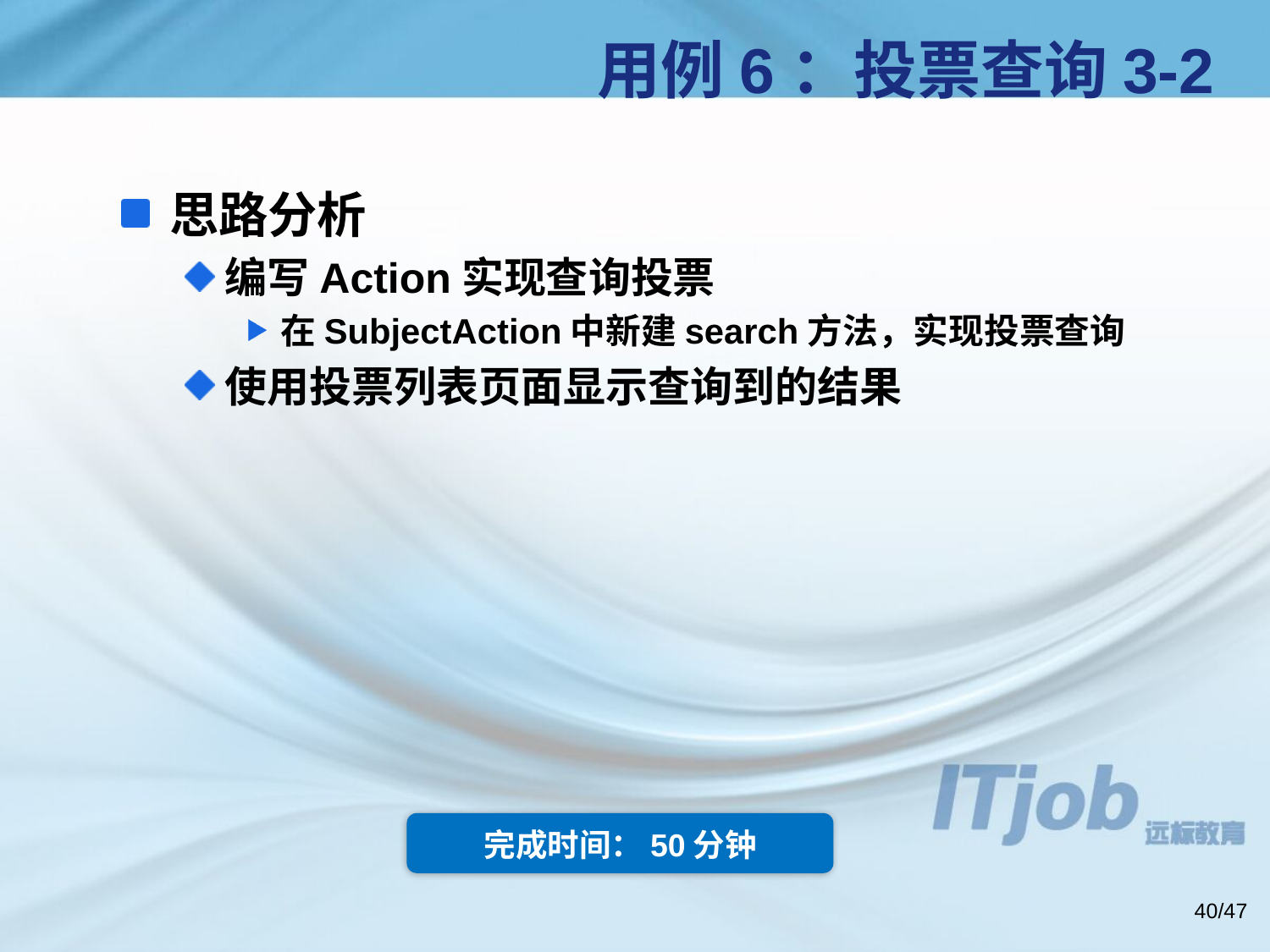

# 用例6：投票查询3-2
思路分析
编写Action实现查询投票
在SubjectAction中新建search方法，实现投票查询
使用投票列表页面显示查询到的结果

完成时间：50分钟
40/47